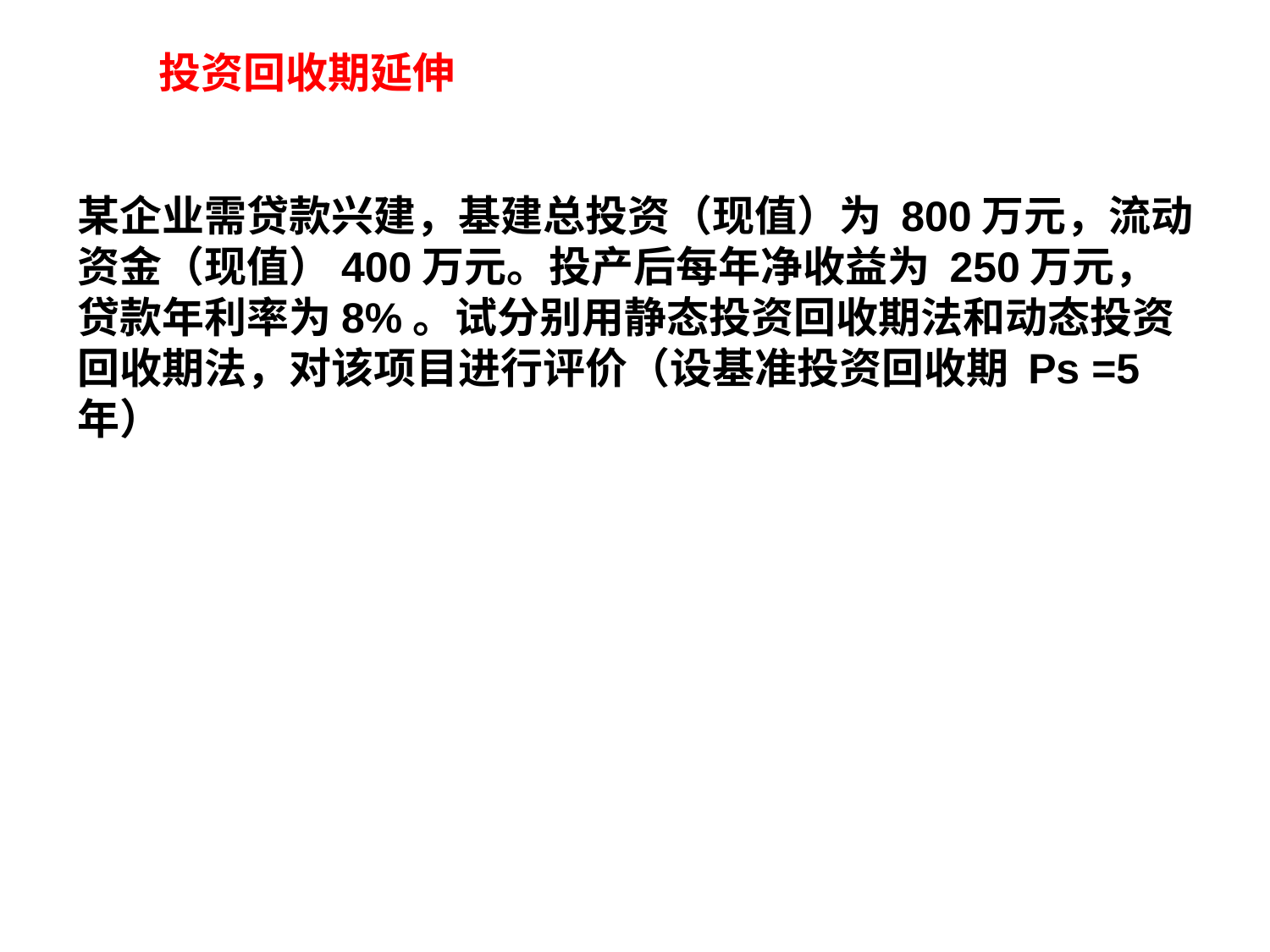

投资回收期延伸
某企业需贷款兴建，基建总投资（现值）为 800万元，流动资金（现值）400万元。投产后每年净收益为 250万元，贷款年利率为8%。试分别用静态投资回收期法和动态投资回收期法，对该项目进行评价（设基准投资回收期 Ps =5年）